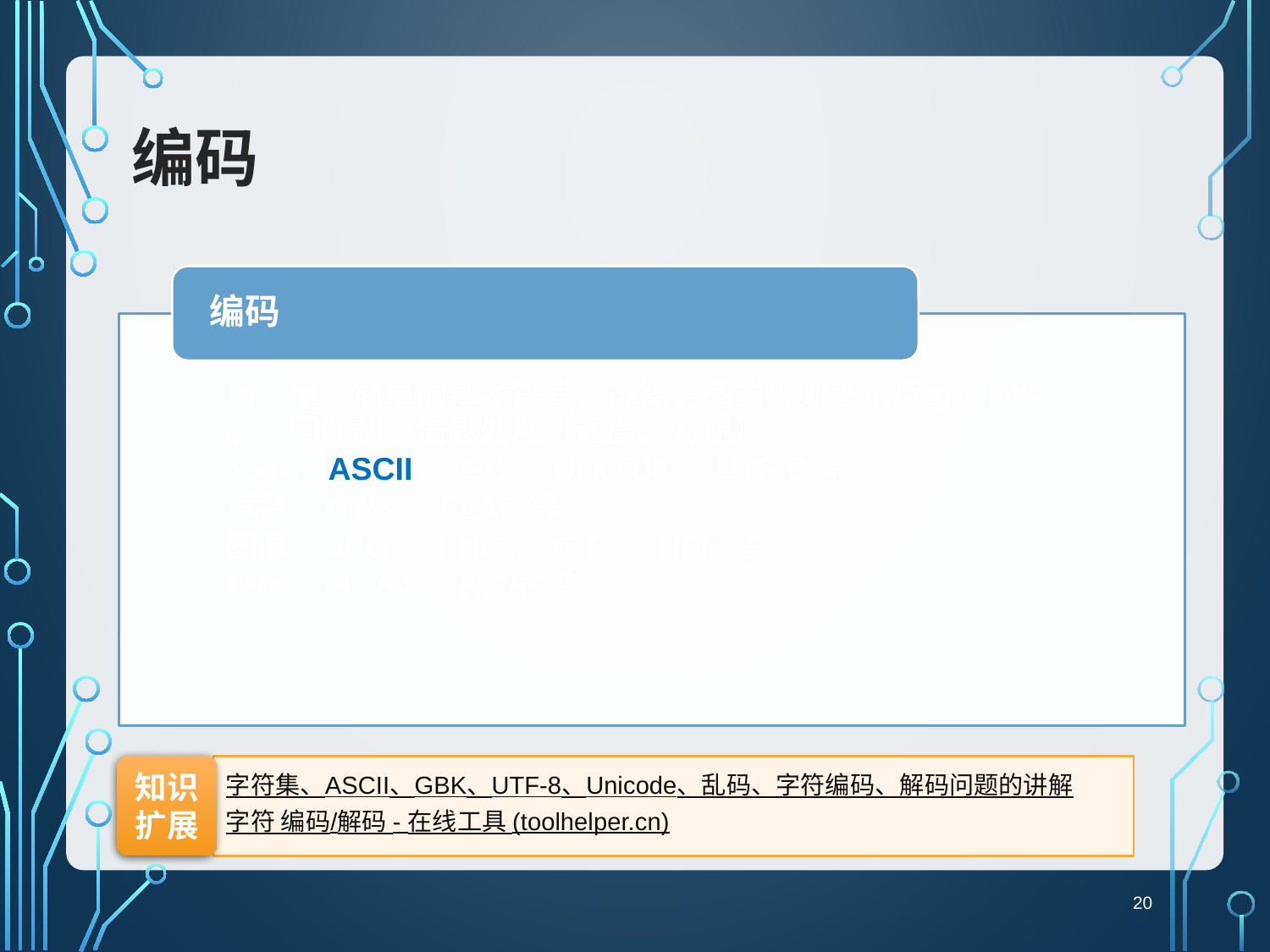

# 编码
用少量、简单的基本符号，选择合适的规则表示尽量多的信息，同时利于信息处理（速度、方便）
文字：ASCII、GB、Unicode、UTF-8等
声音：MP3、FLAC等
图像：JPG、PNG、GIF、TIFF等
视频：H.264、H.265等
编码
知识扩展
字符集、ASCII、GBK、UTF-8、Unicode、乱码、字符编码、解码问题的讲解
字符 编码/解码 - 在线工具 (toolhelper.cn)
20